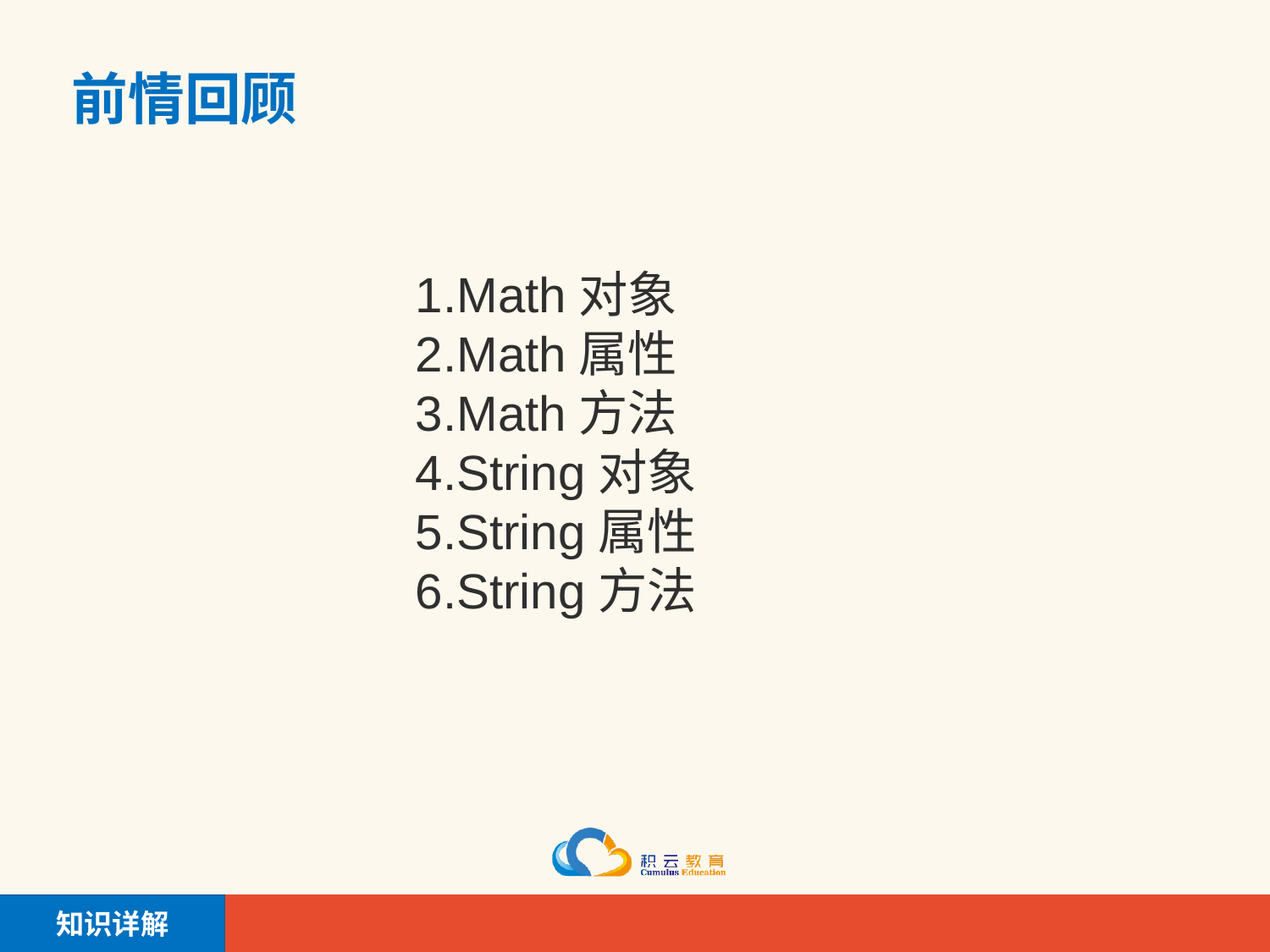

# 前情回顾
1.Math对象
2.Math属性
3.Math方法
4.String对象
5.String属性
6.String方法